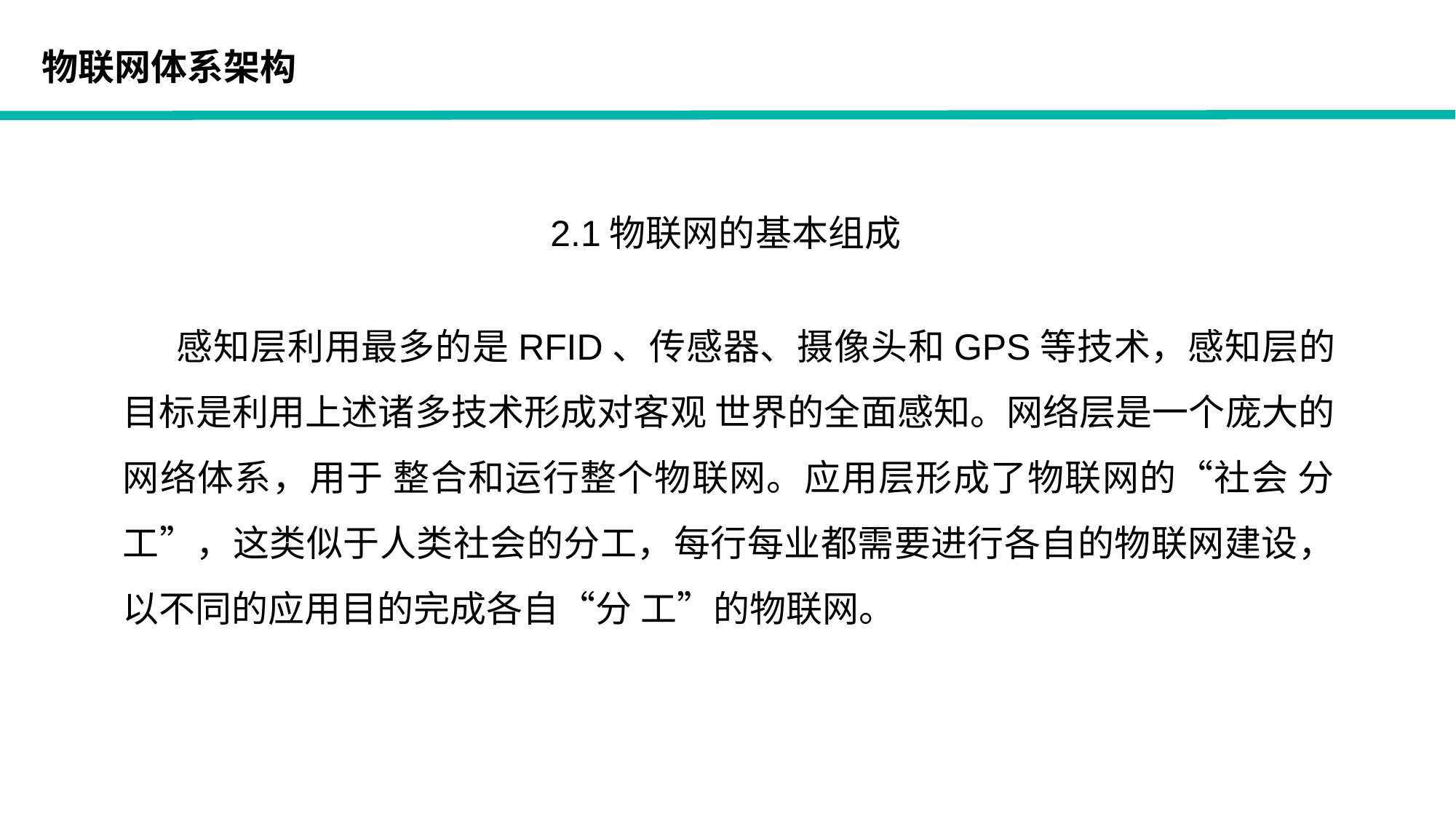

2.1物联网的基本组成
感知层利用最多的是RFID、传感器、摄像头和GPS等技术，感知层的目标是利用上述诸多技术形成对客观 世界的全面感知。网络层是一个庞大的网络体系，用于 整合和运行整个物联网。应用层形成了物联网的“社会 分工”，这类似于人类社会的分工，每行每业都需要进行各自的物联网建设，以不同的应用目的完成各自“分 工”的物联网。